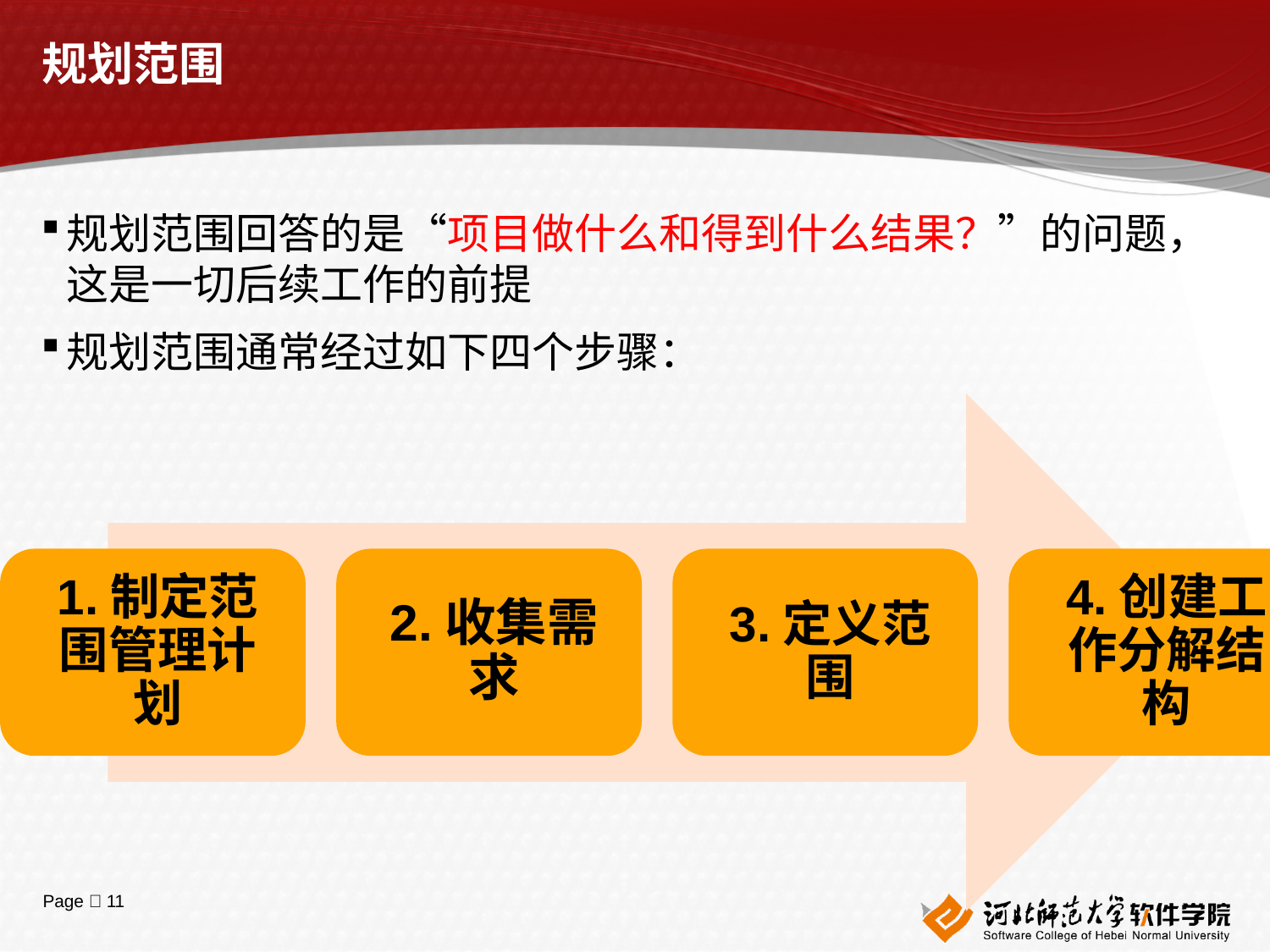

# 规划范围
规划范围回答的是“项目做什么和得到什么结果？”的问题，这是一切后续工作的前提
规划范围通常经过如下四个步骤：

1.制定范围管理计划
2.收集需求
3.定义范围
4.创建工作分解结构